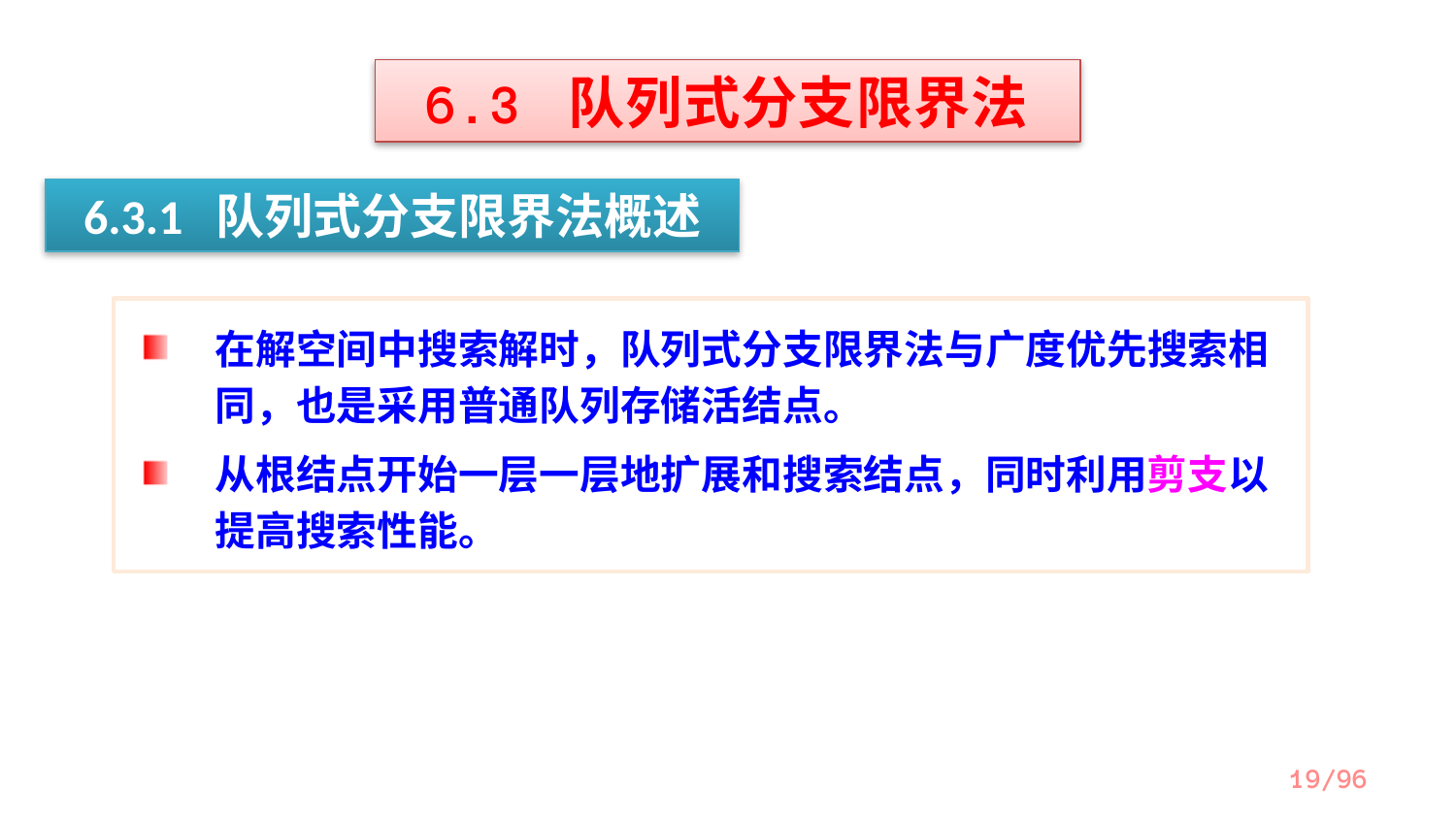

6.3 队列式分支限界法
6.3.1  队列式分支限界法概述
在解空间中搜索解时，队列式分支限界法与广度优先搜索相同，也是采用普通队列存储活结点。
从根结点开始一层一层地扩展和搜索结点，同时利用剪支以提高搜索性能。
19/96